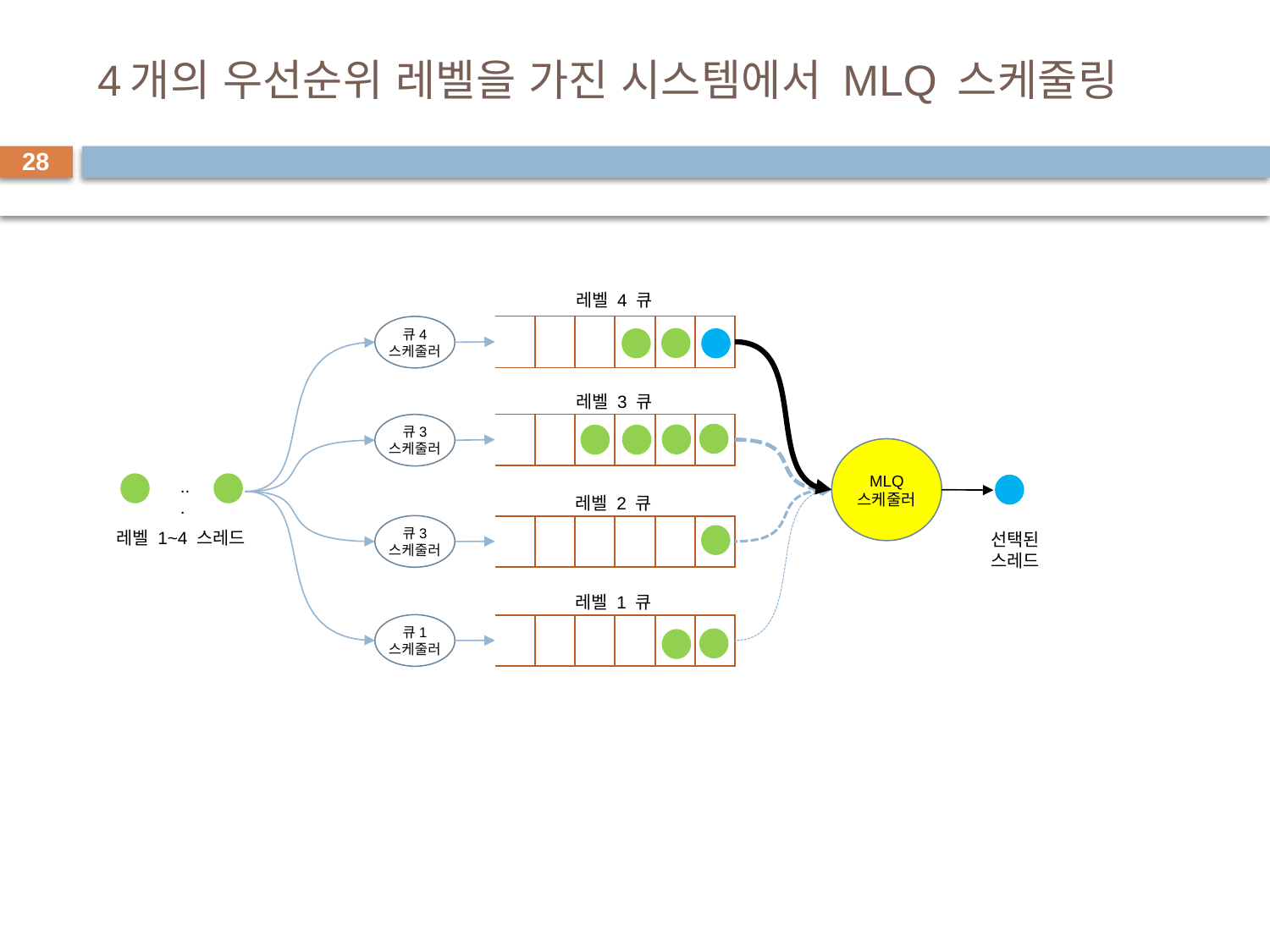

# 4개의 우선순위 레벨을 가진 시스템에서 MLQ 스케줄링
28
레벨 4 큐
|  |  |  |  |  |  |
| --- | --- | --- | --- | --- | --- |
큐4
스케줄러

레벨 3 큐
|  |  |  |  |  |  |
| --- | --- | --- | --- | --- | --- |
큐3
스케줄러

MLQ
스케줄러
...

레벨 2 큐
큐3
스케줄러
|  |  |  |  |  |  |
| --- | --- | --- | --- | --- | --- |
레벨 1~4 스레드
선택된
스레드

레벨 1 큐
큐1
스케줄러
|  |  |  |  |  |  |
| --- | --- | --- | --- | --- | --- |